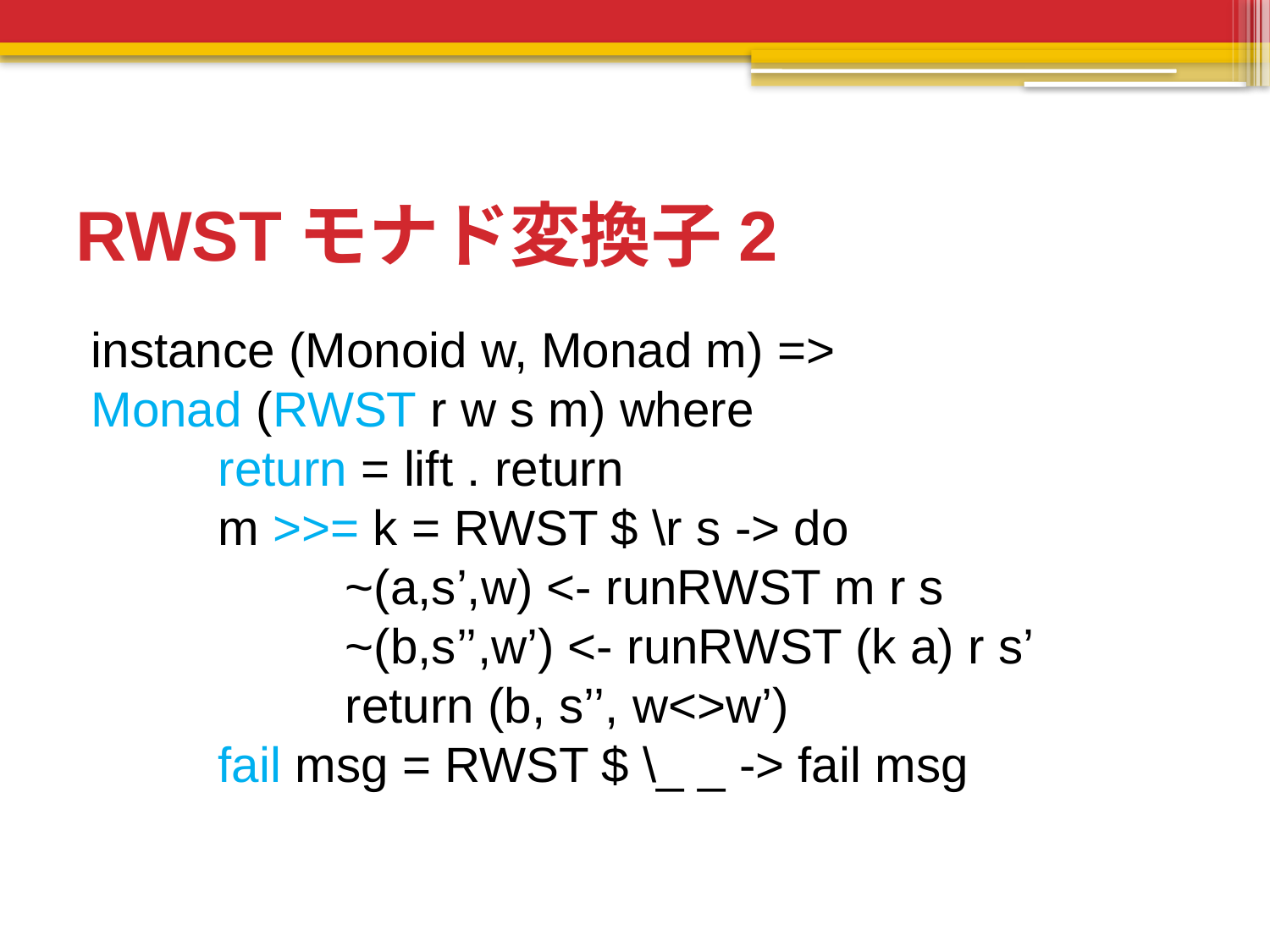

# RWSTモナド変換子2
instance (Monoid w, Monad m) =>
Monad (RWST r w s m) where
	return = lift . return
	m >>= k = RWST $ \r s -> do
		~(a,s’,w) <- runRWST m r s
		~(b,s’’,w’) <- runRWST (k a) r s’
		return (b, s’’, w<>w’)
	fail msg = RWST $ \_ _ -> fail msg